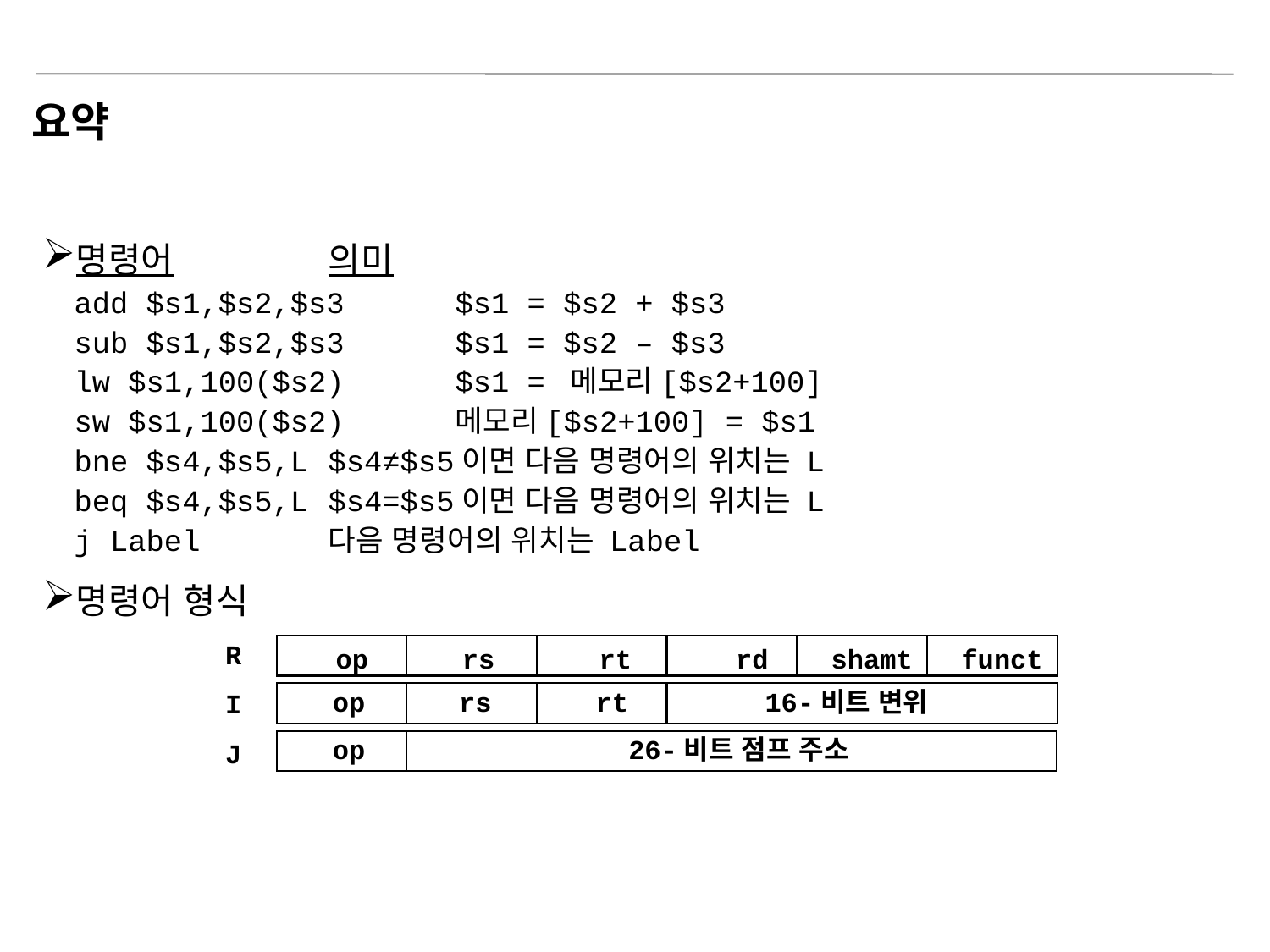

# 요약
명령어		의미
add $s1,$s2,$s3	$s1 = $s2 + $s3
sub $s1,$s2,$s3	$s1 = $s2 – $s3
lw $s1,100($s2)	$s1 = 메모리[$s2+100]
sw $s1,100($s2)	메모리[$s2+100] = $s1
bne $s4,$s5,L	$s4≠$s5이면 다음 명령어의 위치는 L
beq $s4,$s5,L	$s4=$s5이면 다음 명령어의 위치는 L
j Label		다음 명령어의 위치는 Label
명령어 형식
	  op	  rs	   rt	    rd	  shamt   funct
	  op	  rs	   rt	      16-비트 변위
	  op	  	     26-비트 점프 주소

R
I
J